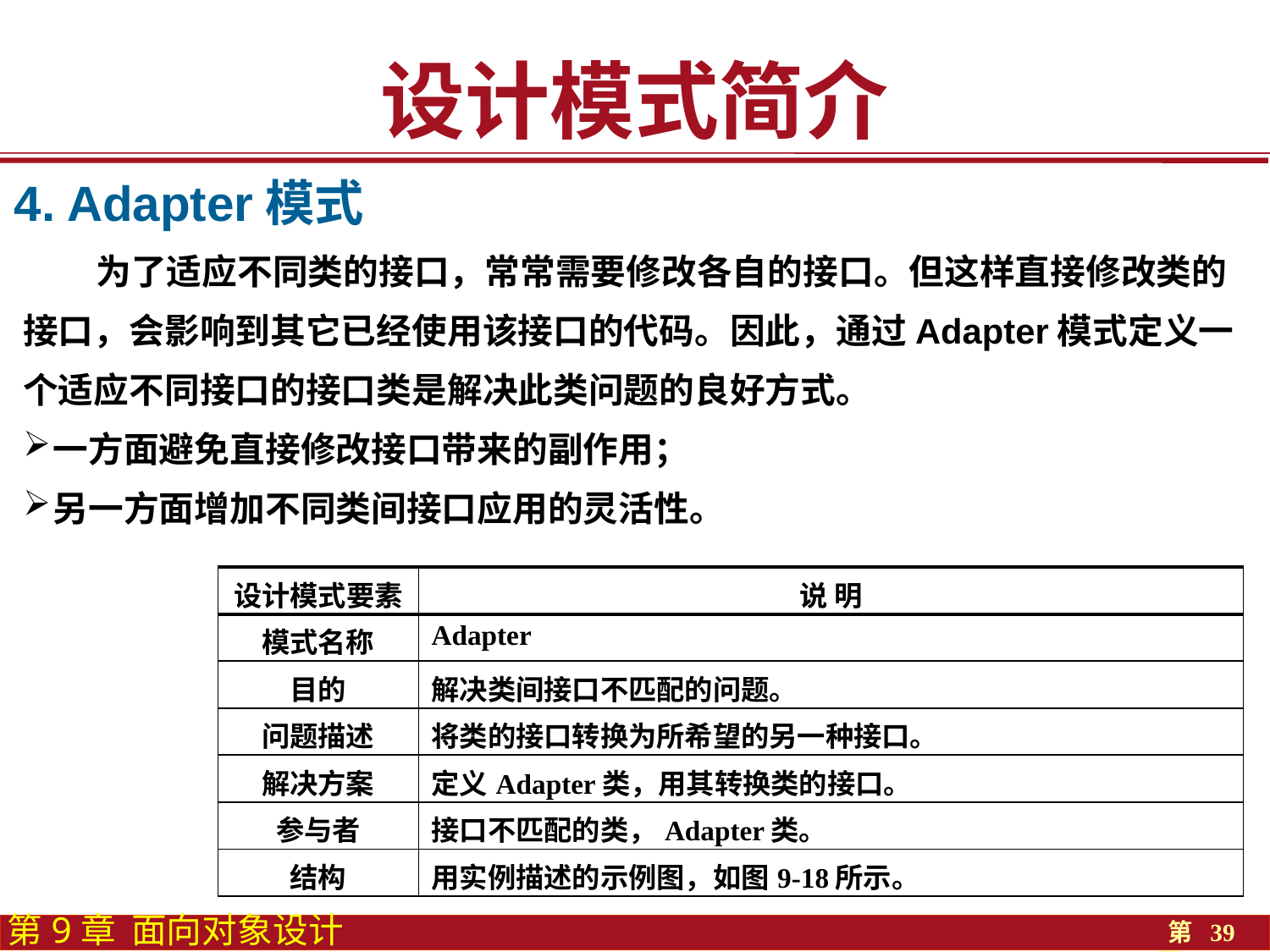

设计模式简介
4. Adapter模式
        为了适应不同类的接口，常常需要修改各自的接口。但这样直接修改类的接口，会影响到其它已经使用该接口的代码。因此，通过Adapter模式定义一个适应不同接口的接口类是解决此类问题的良好方式。
一方面避免直接修改接口带来的副作用；
另一方面增加不同类间接口应用的灵活性。
| 设计模式要素 | 说 明 |
| --- | --- |
| 模式名称 | Adapter |
| 目的 | 解决类间接口不匹配的问题。 |
| 问题描述 | 将类的接口转换为所希望的另一种接口。 |
| 解决方案 | 定义Adapter类，用其转换类的接口。 |
| 参与者 | 接口不匹配的类，Adapter类。 |
| 结构 | 用实例描述的示例图，如图9-18所示。 |